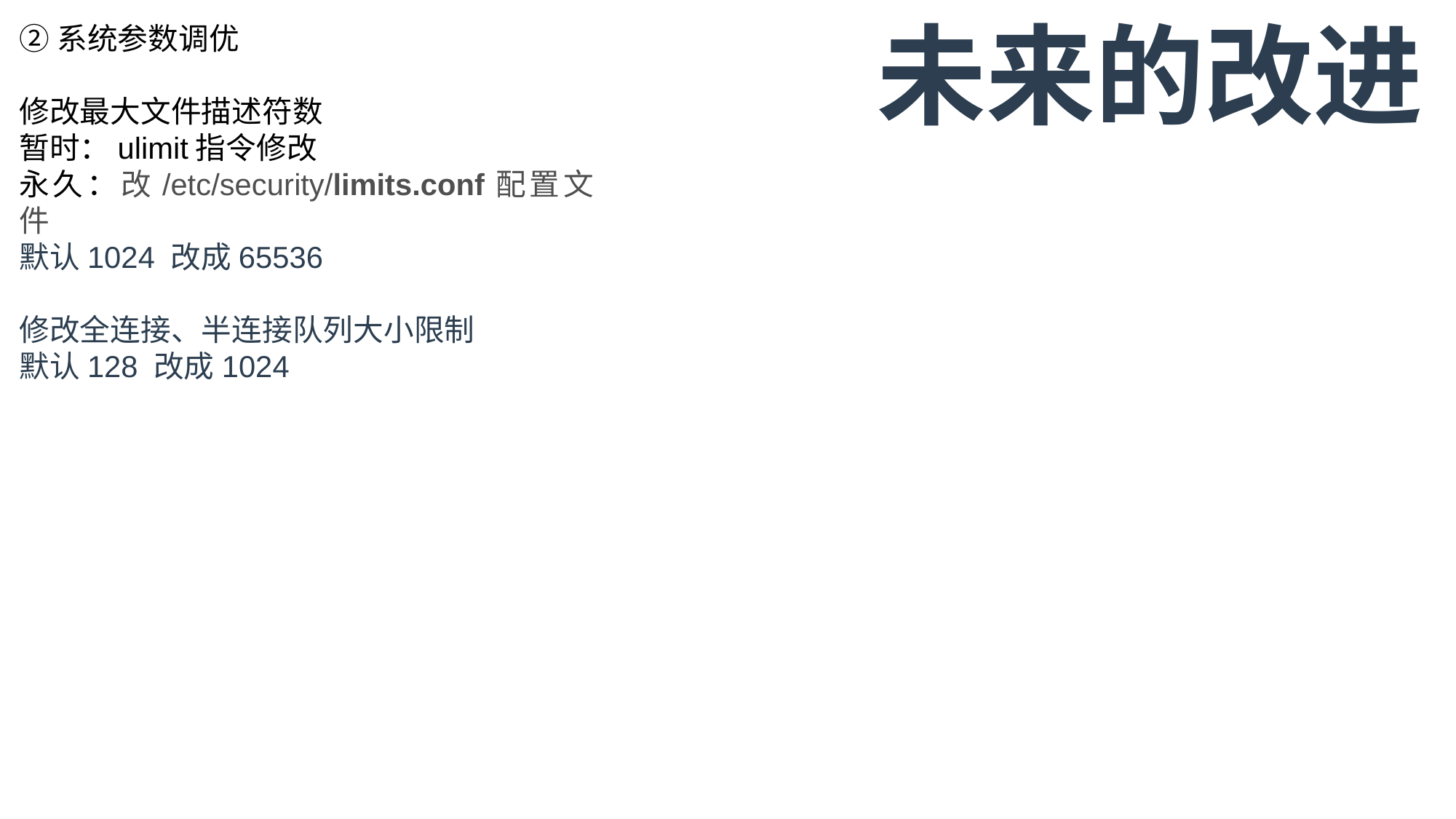

未来的改进
②系统参数调优

修改最⼤⽂件描述符数
暂时：ulimit指令修改
永久：改/etc/security/limits.conf配置文件
默认1024 改成65536

修改全连接、半连接队列大小限制
默认128 改成1024